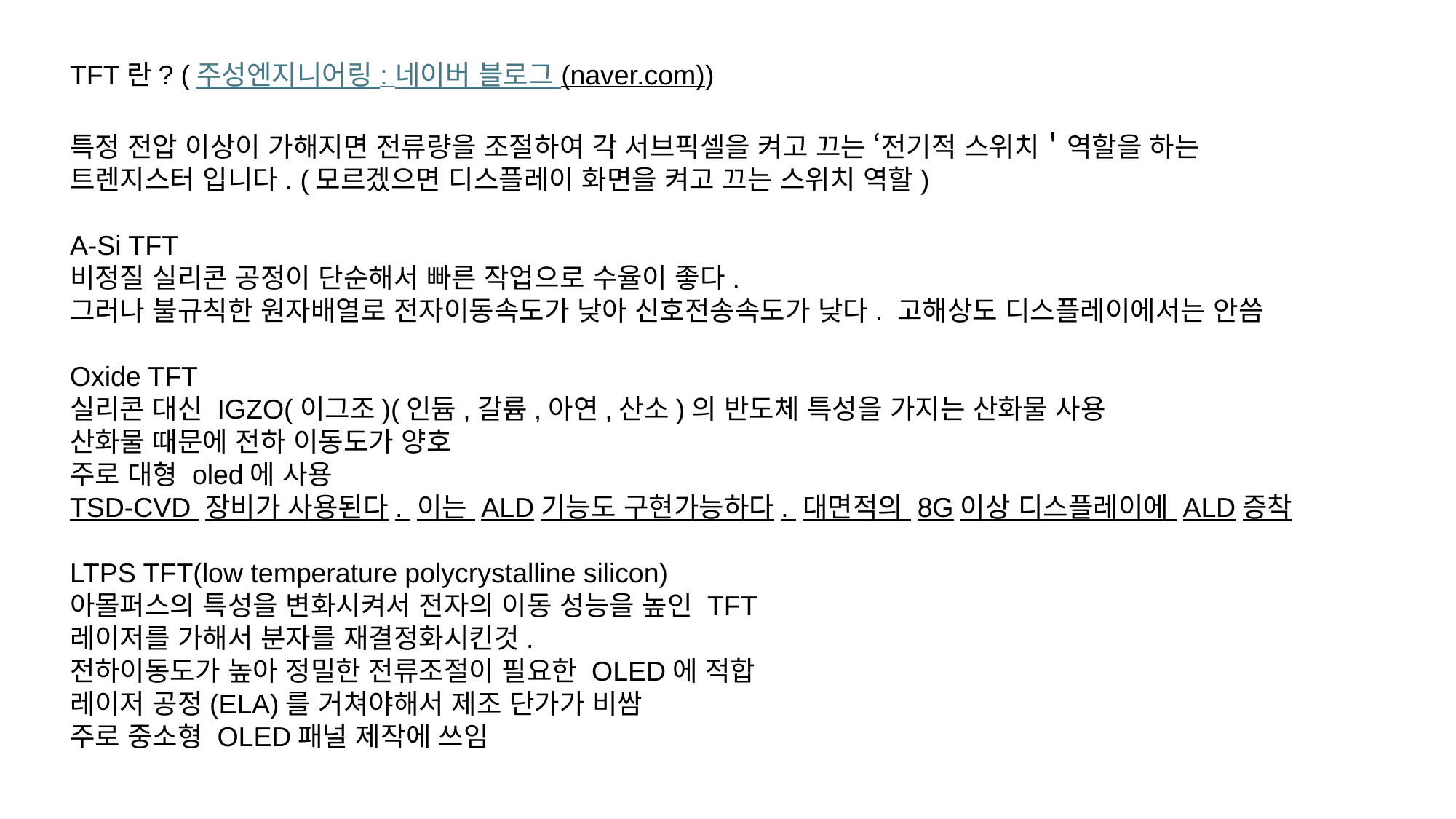

TFT란? (주성엔지니어링 : 네이버 블로그 (naver.com))

특정 전압 이상이 가해지면 전류량을 조절하여 각 서브픽셀을 켜고 끄는 ‘전기적 스위치＇역할을 하는 트렌지스터 입니다. (모르겠으면 디스플레이 화면을 켜고 끄는 스위치 역할)

A-Si TFT
비정질 실리콘 공정이 단순해서 빠른 작업으로 수율이 좋다.
그러나 불규칙한 원자배열로 전자이동속도가 낮아 신호전송속도가 낮다. 고해상도 디스플레이에서는 안씀

Oxide TFT
실리콘 대신 IGZO(이그조)(인듐,갈륨,아연,산소)의 반도체 특성을 가지는 산화물 사용
산화물 때문에 전하 이동도가 양호
주로 대형 oled에 사용
TSD-CVD 장비가 사용된다. 이는 ALD기능도 구현가능하다. 대면적의 8G이상 디스플레이에 ALD증착

LTPS TFT(low temperature polycrystalline silicon)
아몰퍼스의 특성을 변화시켜서 전자의 이동 성능을 높인 TFT
레이저를 가해서 분자를 재결정화시킨것.
전하이동도가 높아 정밀한 전류조절이 필요한 OLED에 적합
레이저 공정(ELA)를 거쳐야해서 제조 단가가 비쌈
주로 중소형 OLED패널 제작에 쓰임